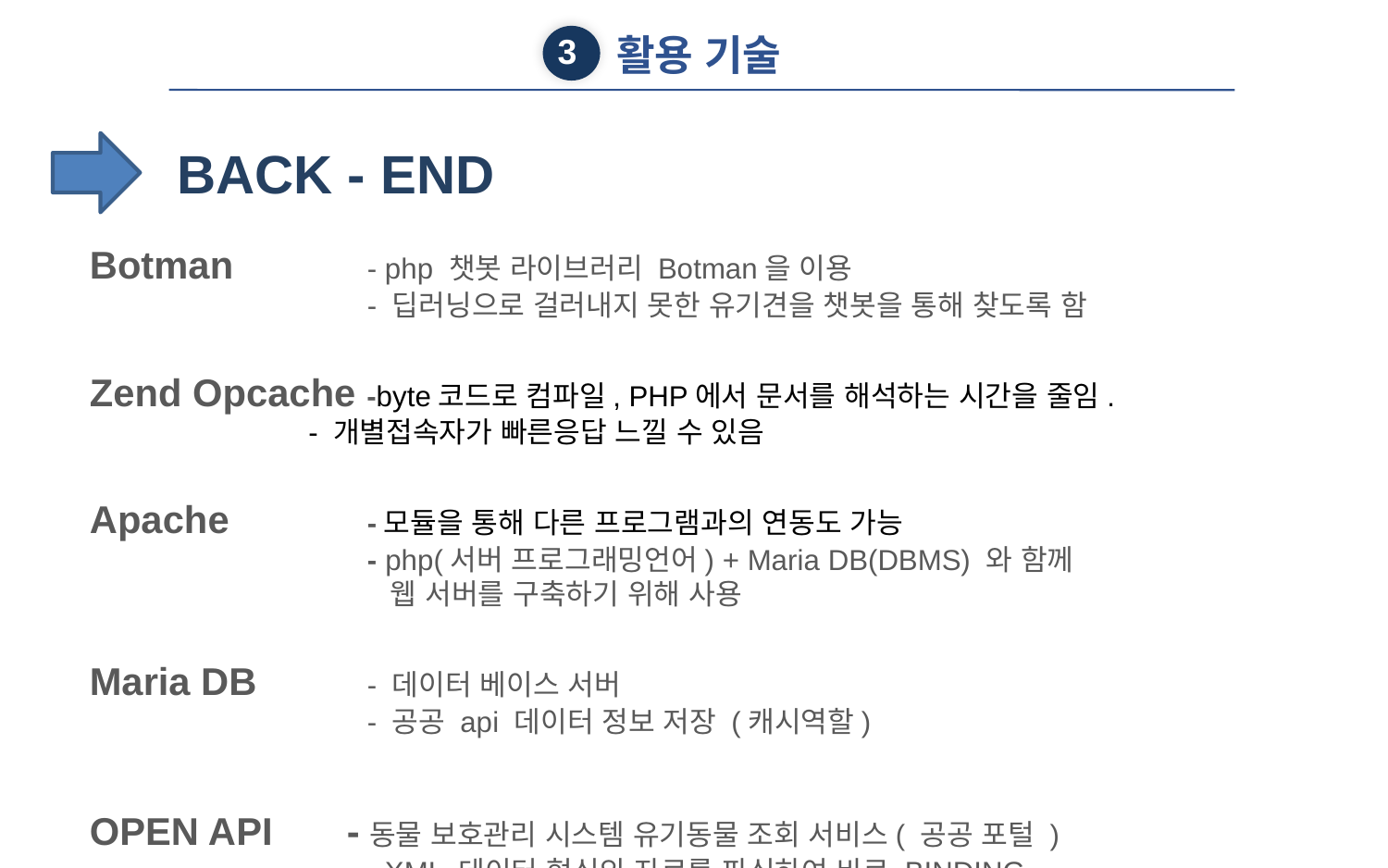

활용 기술
3

BACK - END
Botman   	- php 챗봇 라이브러리 Botman을 이용
		- 딥러닝으로 걸러내지 못한 유기견을 챗봇을 통해 찾도록 함

Zend Opcache -byte코드로 컴파일, PHP에서 문서를 해석하는 시간을 줄임.
                           - 개별접속자가 빠른응답 느낄 수 있음

Apache 	-모듈을 통해 다른 프로그램과의 연동도 가능
		- php(서버 프로그래밍언어) + Maria DB(DBMS) 와 함께
		  웹 서버를 구축하기 위해 사용

Maria DB	- 데이터 베이스 서버
		- 공공 api 데이터 정보 저장 (캐시역할)

OPEN API       -동물 보호관리 시스템 유기동물 조회 서비스( 공공 포털 )
		- XML 데이터 형식의 자료를 파싱하여 바로 BINDING